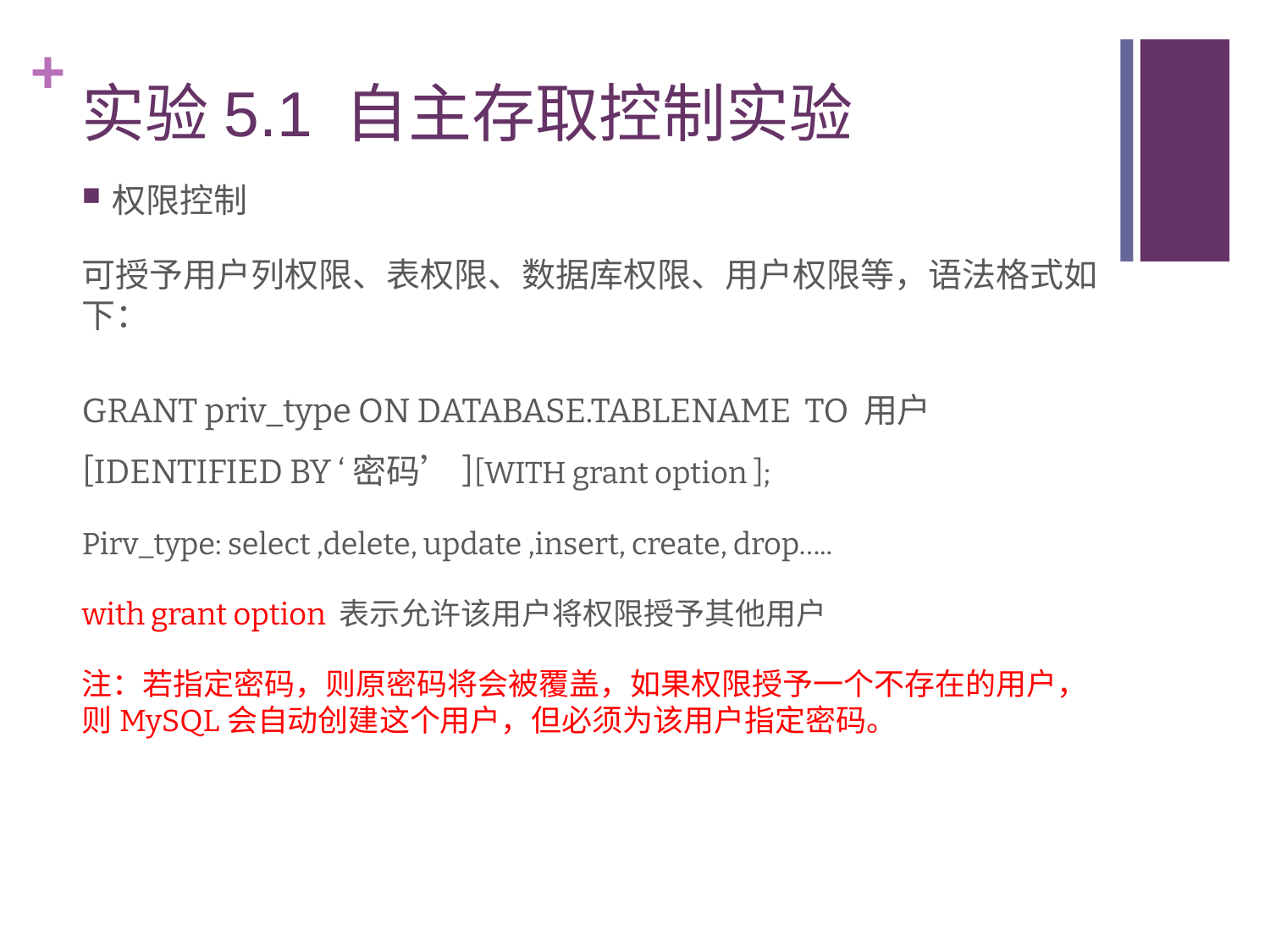

# 实验5.1 自主存取控制实验
权限控制
可授予用户列权限、表权限、数据库权限、用户权限等，语法格式如下：
GRANT priv_type ON DATABASE.TABLENAME  TO 用户 [IDENTIFIED BY ‘密码’][WITH grant option ];
Pirv_type: select ,delete, update ,insert, create, drop…..
with grant option 表示允许该用户将权限授予其他用户
注：若指定密码，则原密码将会被覆盖，如果权限授予一个不存在的用户，则MySQL会自动创建这个用户，但必须为该用户指定密码。